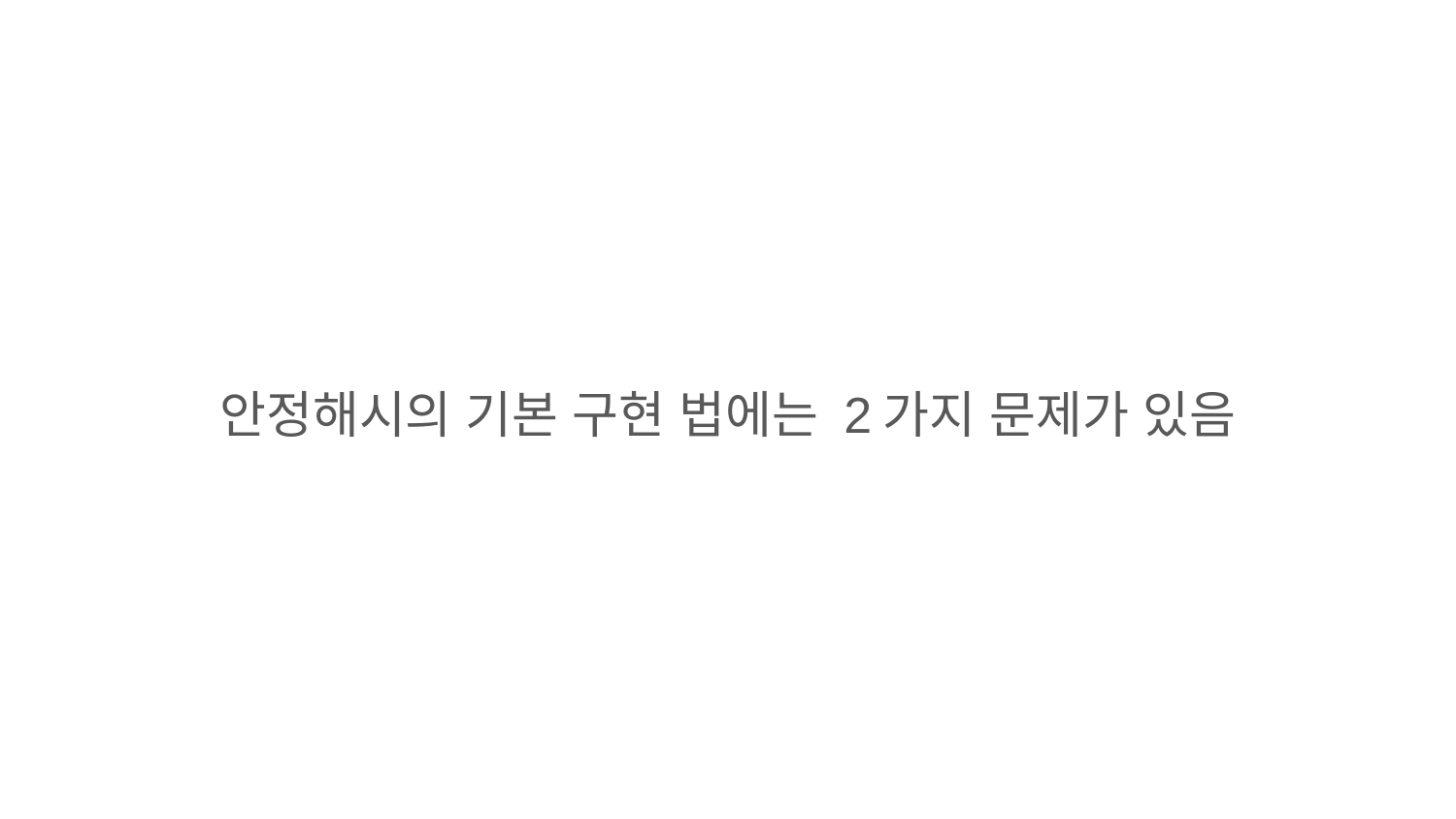

안정해시의 기본 구현 법에는 2가지 문제가 있음